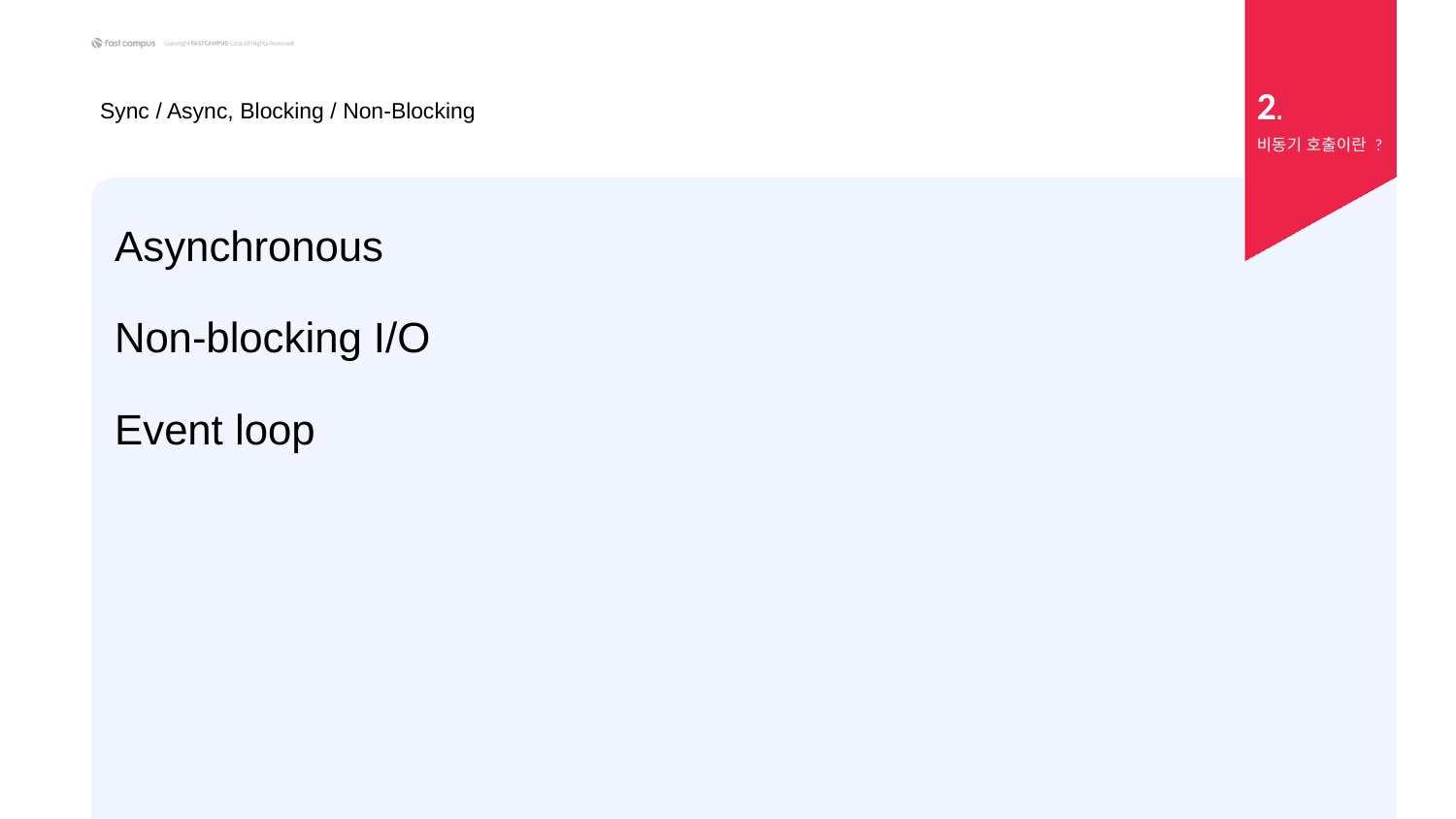

2.
# Sync / Async, Blocking / Non-Blocking
비동기 호출이란 ?
Asynchronous
Non-blocking I/O
Event loop